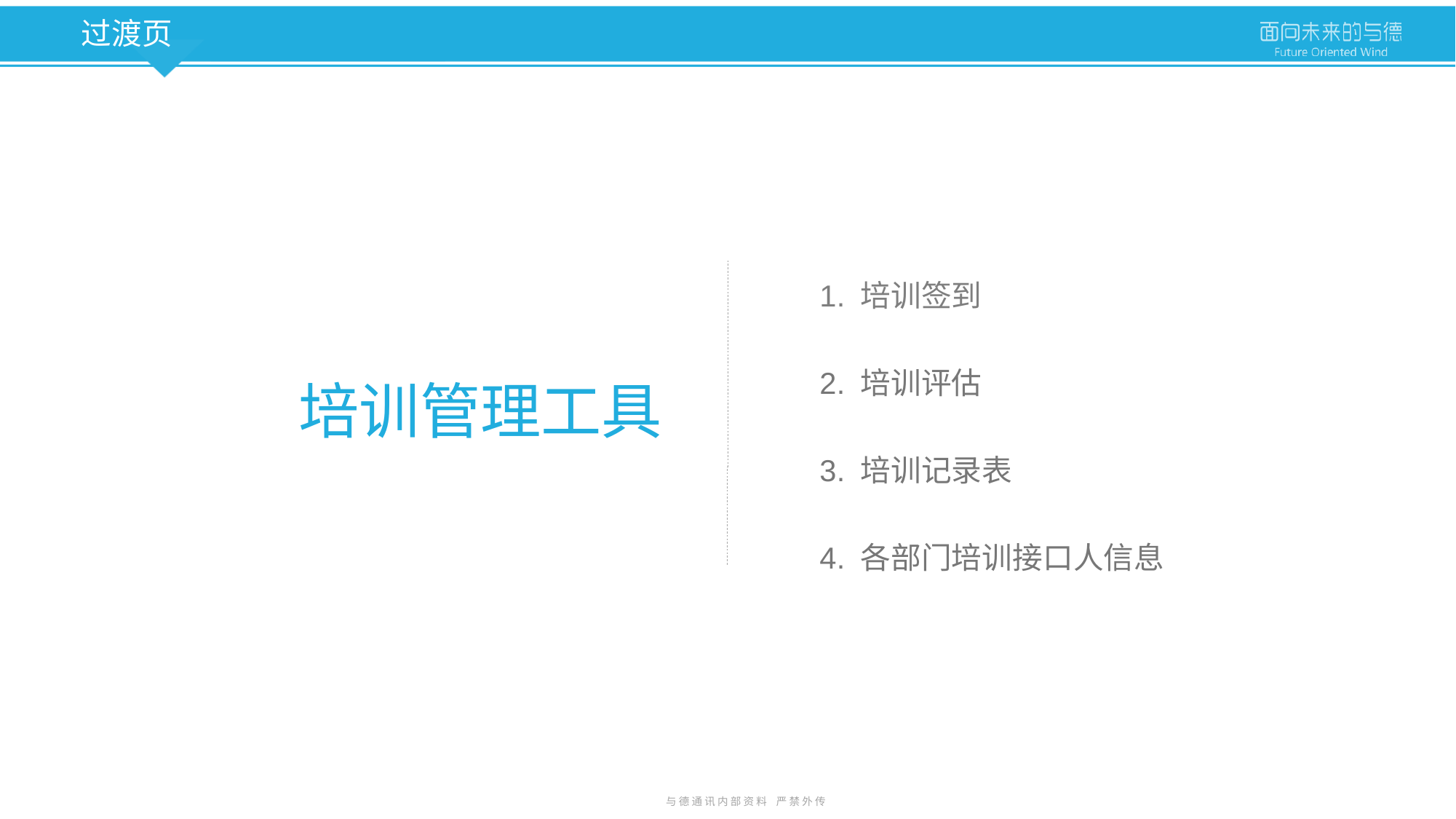

过渡页

1. 培训签到

2. 培训评估

3. 培训记录表

4. 各部门培训接口人信息
培训管理工具